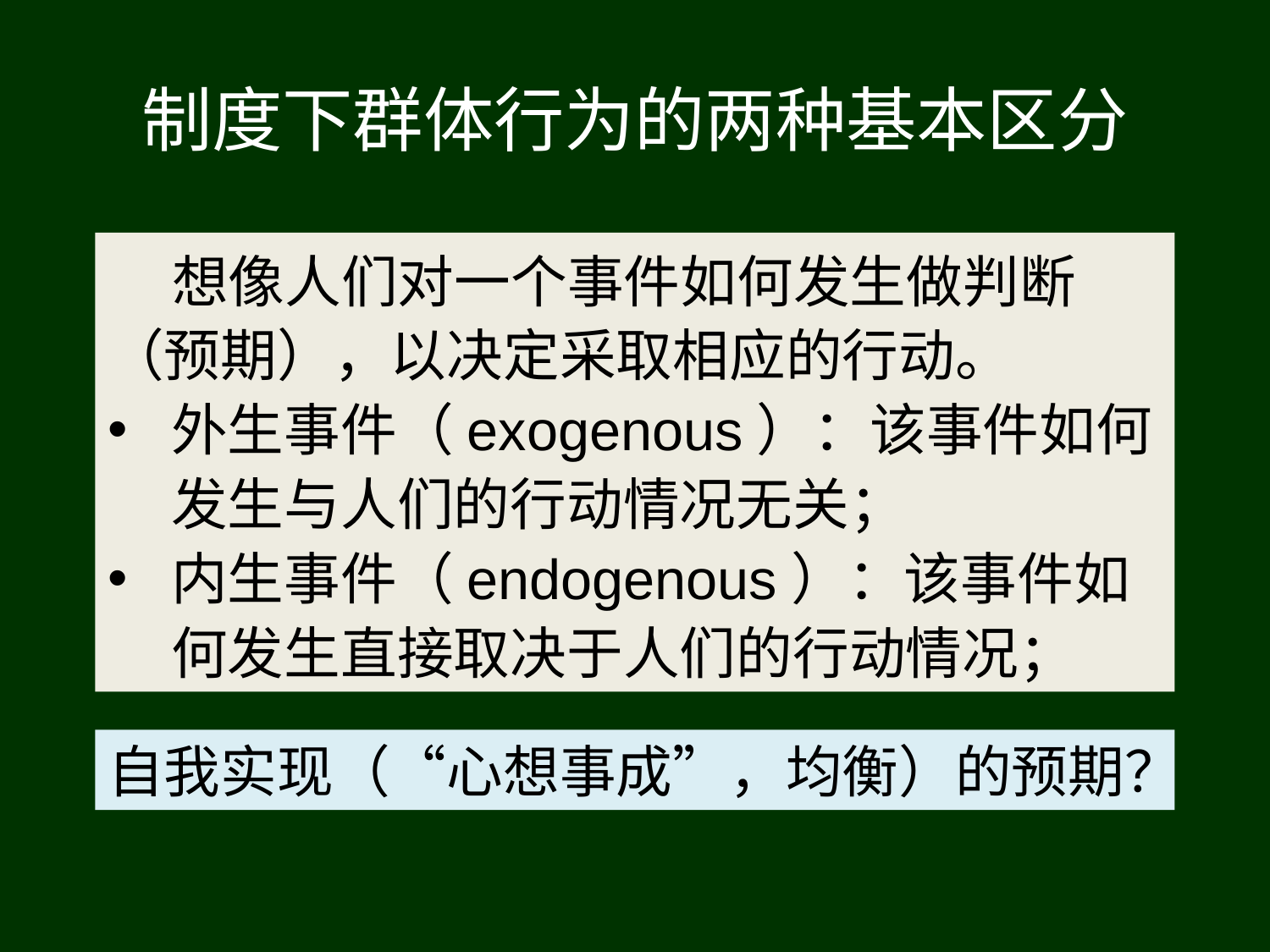

制度下群体行为的两种基本区分
    想像人们对一个事件如何发生做判断（预期），以决定采取相应的行动。
外生事件（exogenous）：该事件如何发生与人们的行动情况无关；
内生事件（endogenous）：该事件如何发生直接取决于人们的行动情况；
自我实现（“心想事成”，均衡）的预期？